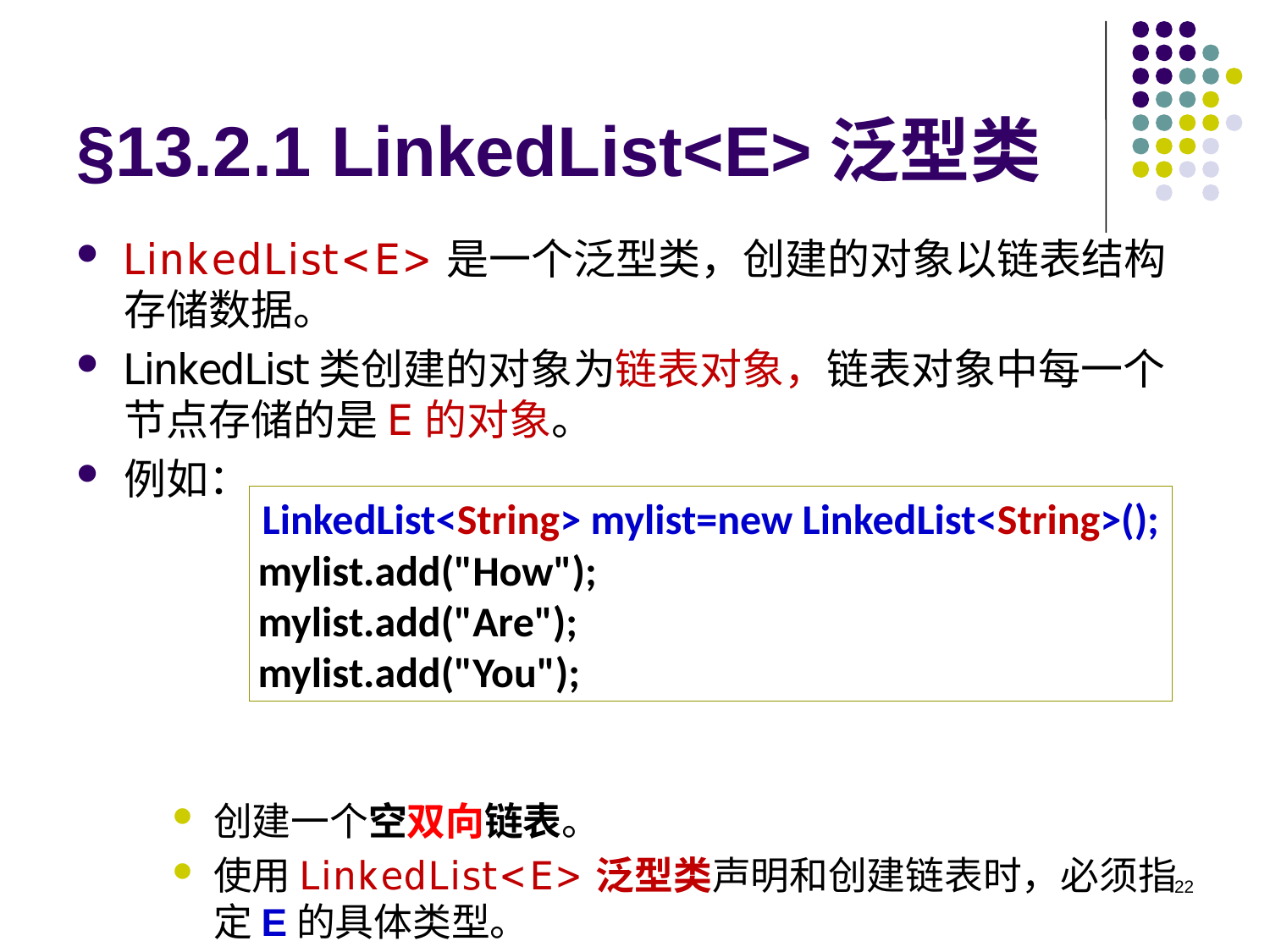

# §13.2.1 LinkedList<E>泛型类
LinkedList<E>是一个泛型类，创建的对象以链表结构存储数据。
LinkedList类创建的对象为链表对象，链表对象中每一个节点存储的是E的对象。
例如：

创建一个空双向链表。
使用LinkedList<E>泛型类声明和创建链表时，必须指定E的具体类型。

LinkedList<String> mylist=new LinkedList<String>();

mylist.add("How");
mylist.add("Are");
mylist.add("You");
22